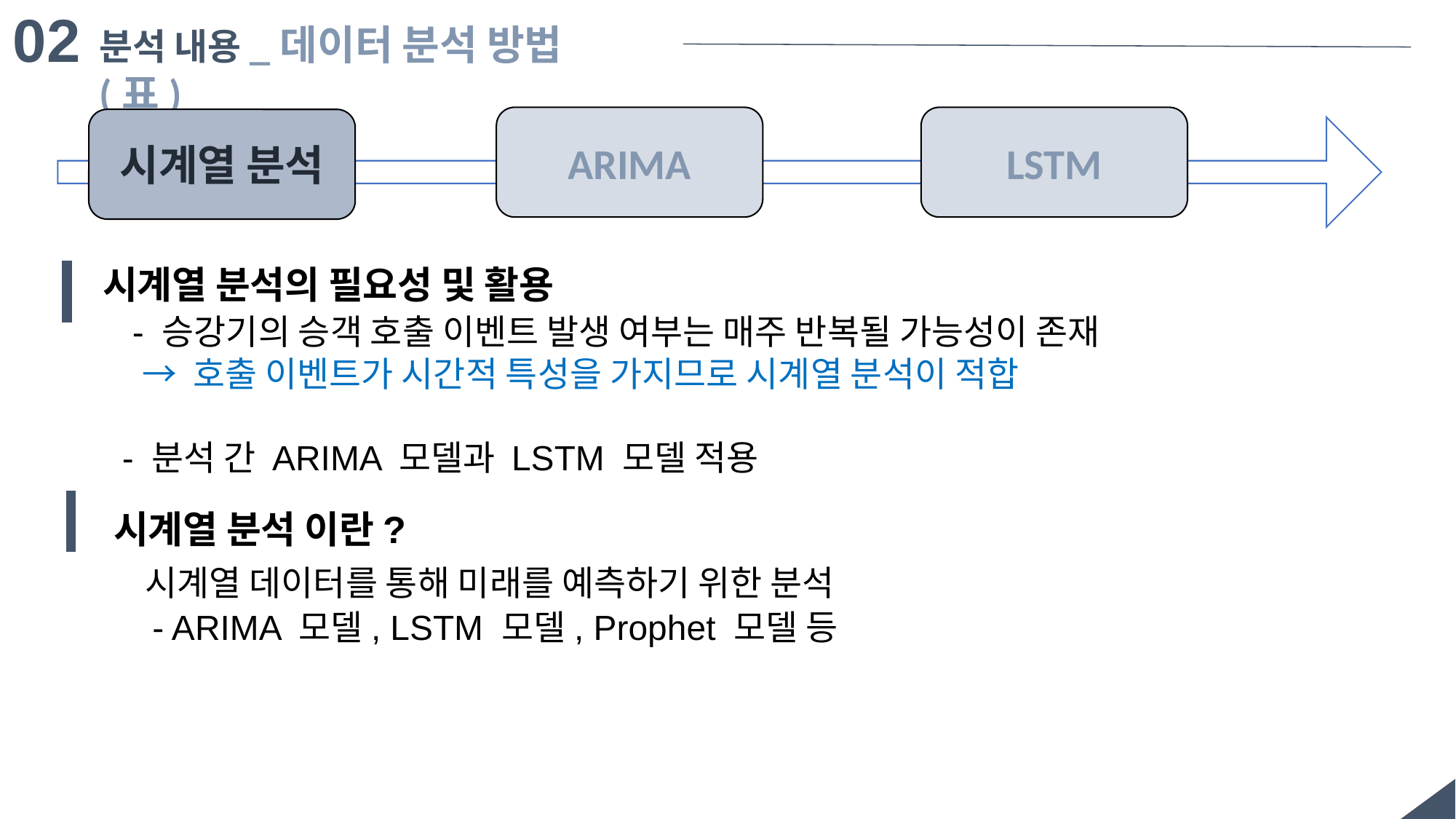

02
분석 내용_데이터 분석 방법  (표)
ARIMA
LSTM
시계열 분석

시계열 분석의 필요성 및 활용
   - 승강기의 승객 호출 이벤트 발생 여부는 매주 반복될 가능성이 존재
     → 호출 이벤트가 시간적 특성을 가지므로 시계열 분석이 적합

  - 분석 간 ARIMA 모델과 LSTM 모델 적용

시계열 분석 이란?
  시계열 데이터를 통해 미래를 예측하기 위한 분석
    - ARIMA 모델, LSTM 모델, Prophet 모델 등